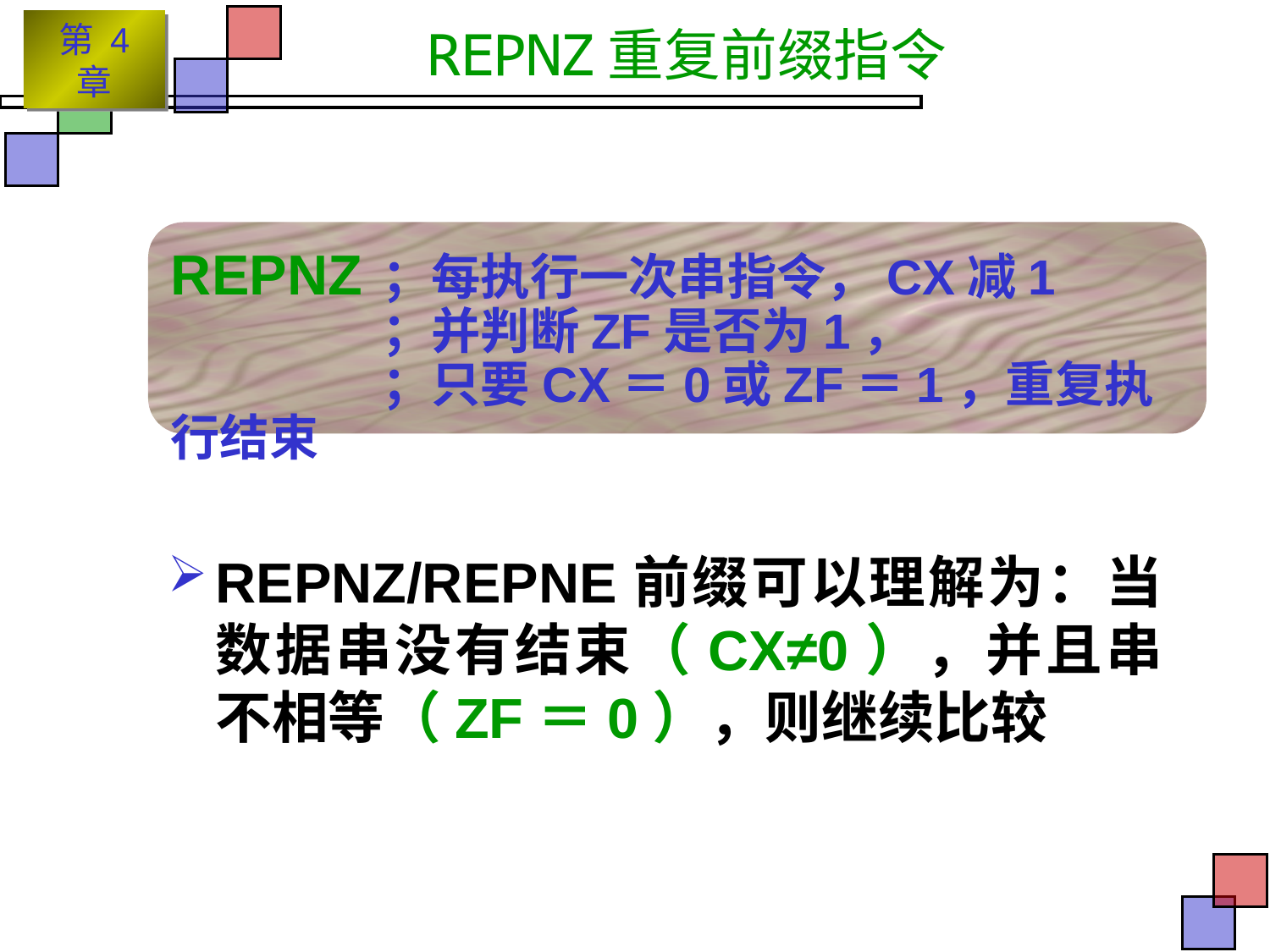

# REPNZ重复前缀指令
REPNZ	；每执行一次串指令，CX减1
	；并判断ZF是否为1，
	；只要CX＝0或ZF＝1，重复执行结束
REPNZ/REPNE前缀可以理解为：当数据串没有结束（CX≠0），并且串不相等（ZF＝0），则继续比较